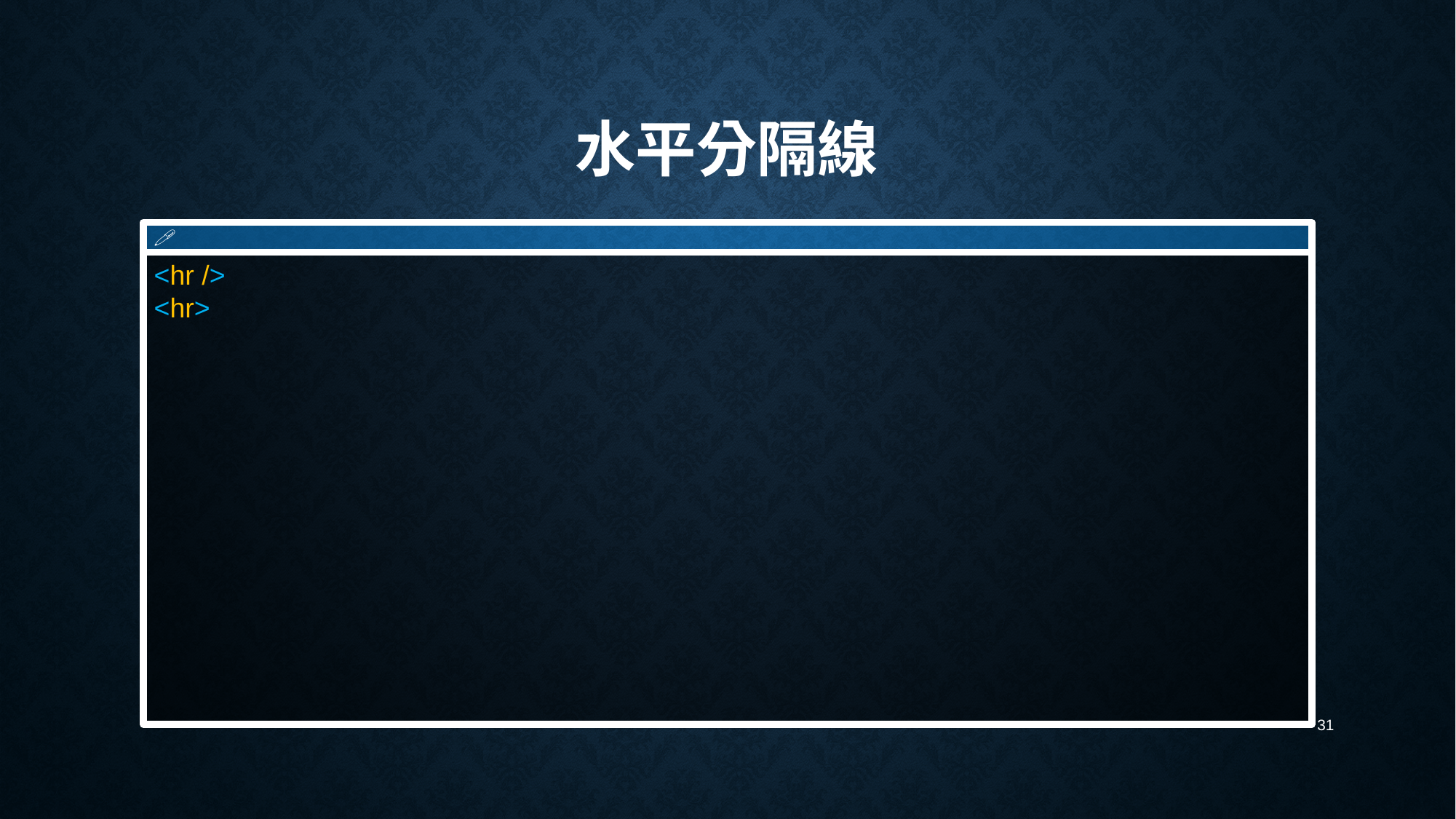

# 水平分隔線
🖊
<hr />
<hr>

31